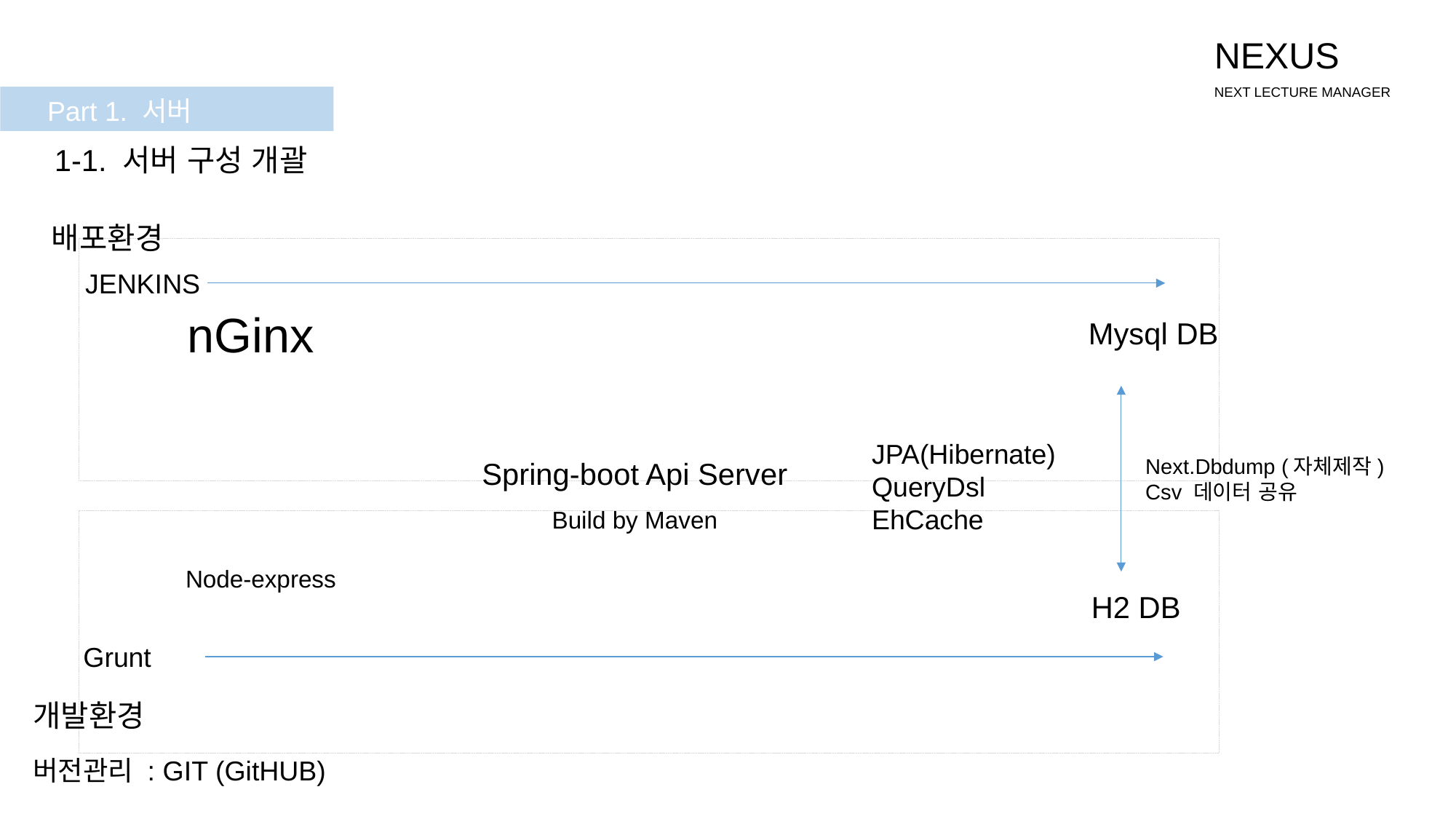

NEXUS
NEXT LECTURE MANAGER

Part 1. 서버
1-1. 서버 구성 개괄
배포환경

JENKINS
nGinx
Mysql DB
JPA(Hibernate)
QueryDsl
EhCache
Next.Dbdump (자체제작)
Csv 데이터 공유
Spring-boot Api Server
Build by Maven

Node-express
H2 DB
Grunt
개발환경
버전관리 : GIT (GitHUB)